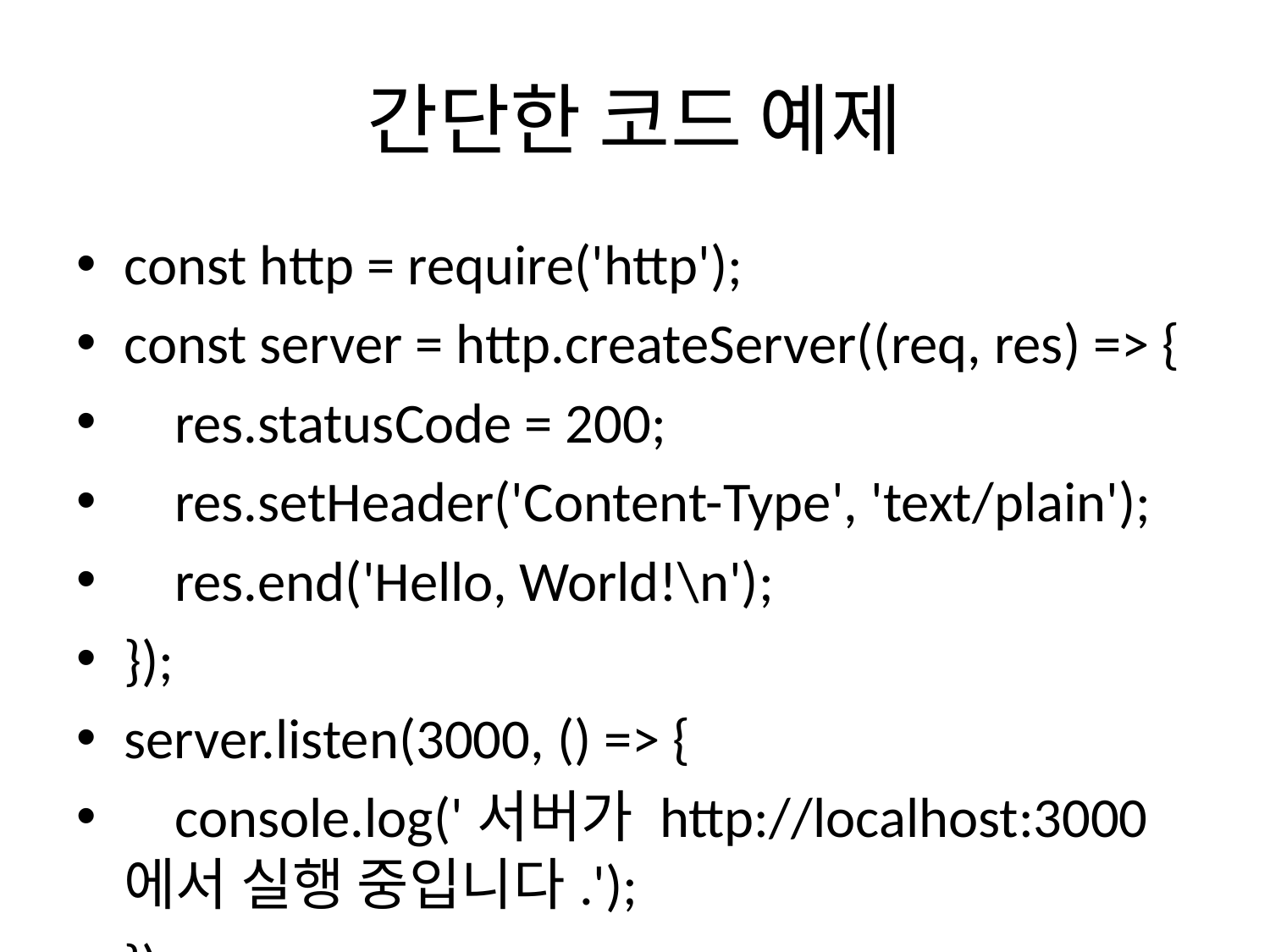

# 간단한 코드 예제
const http = require('http');
const server = http.createServer((req, res) => {
    res.statusCode = 200;
    res.setHeader('Content-Type', 'text/plain');
    res.end('Hello, World!\n');
});
server.listen(3000, () => {
    console.log('서버가 http://localhost:3000에서 실행 중입니다.');
});